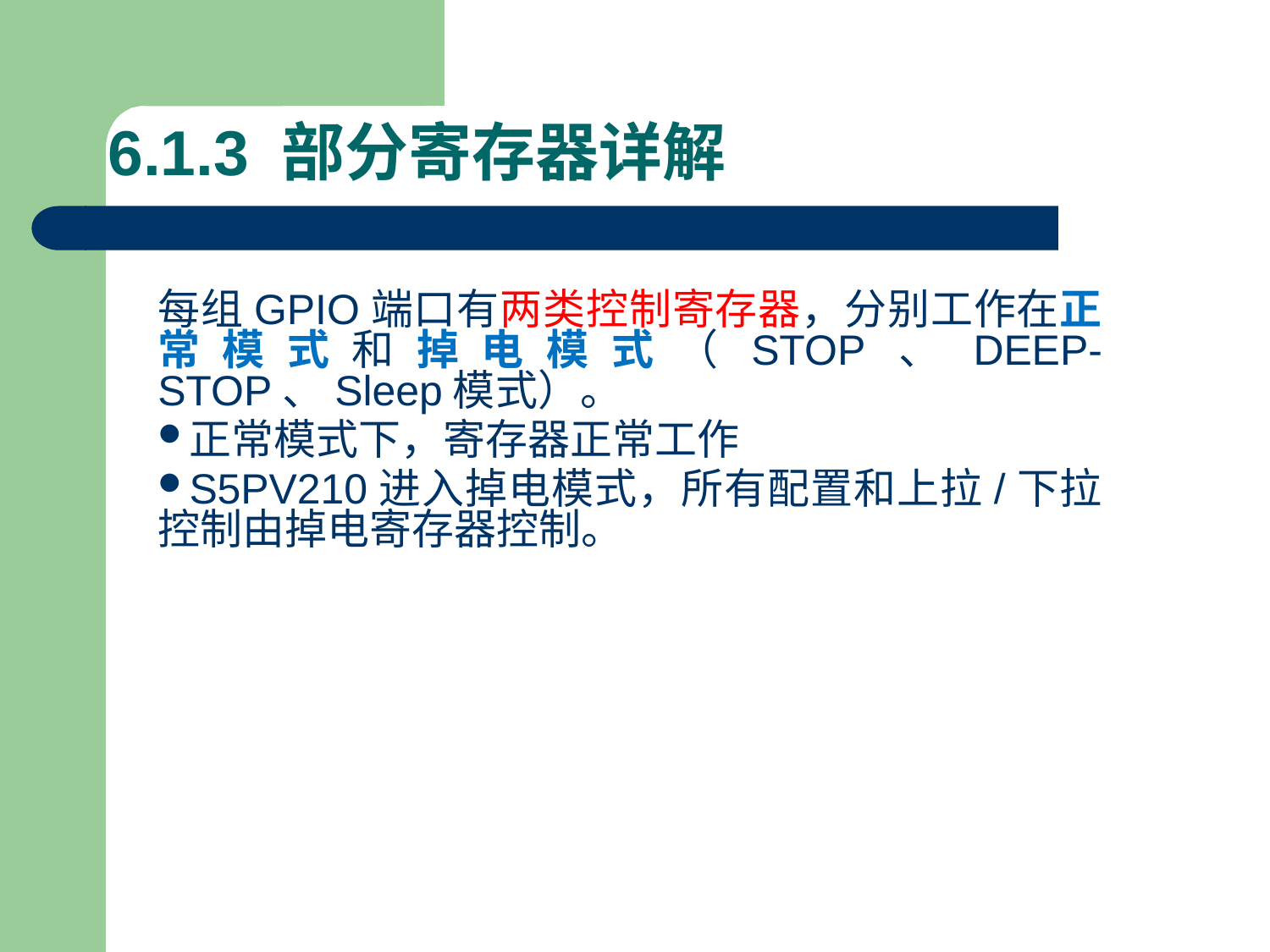

# 6.1.3 部分寄存器详解
每组GPIO端口有两类控制寄存器，分别工作在正常模式和掉电模式（STOP、DEEP-STOP、Sleep模式）。
正常模式下，寄存器正常工作
S5PV210进入掉电模式，所有配置和上拉/下拉控制由掉电寄存器控制。